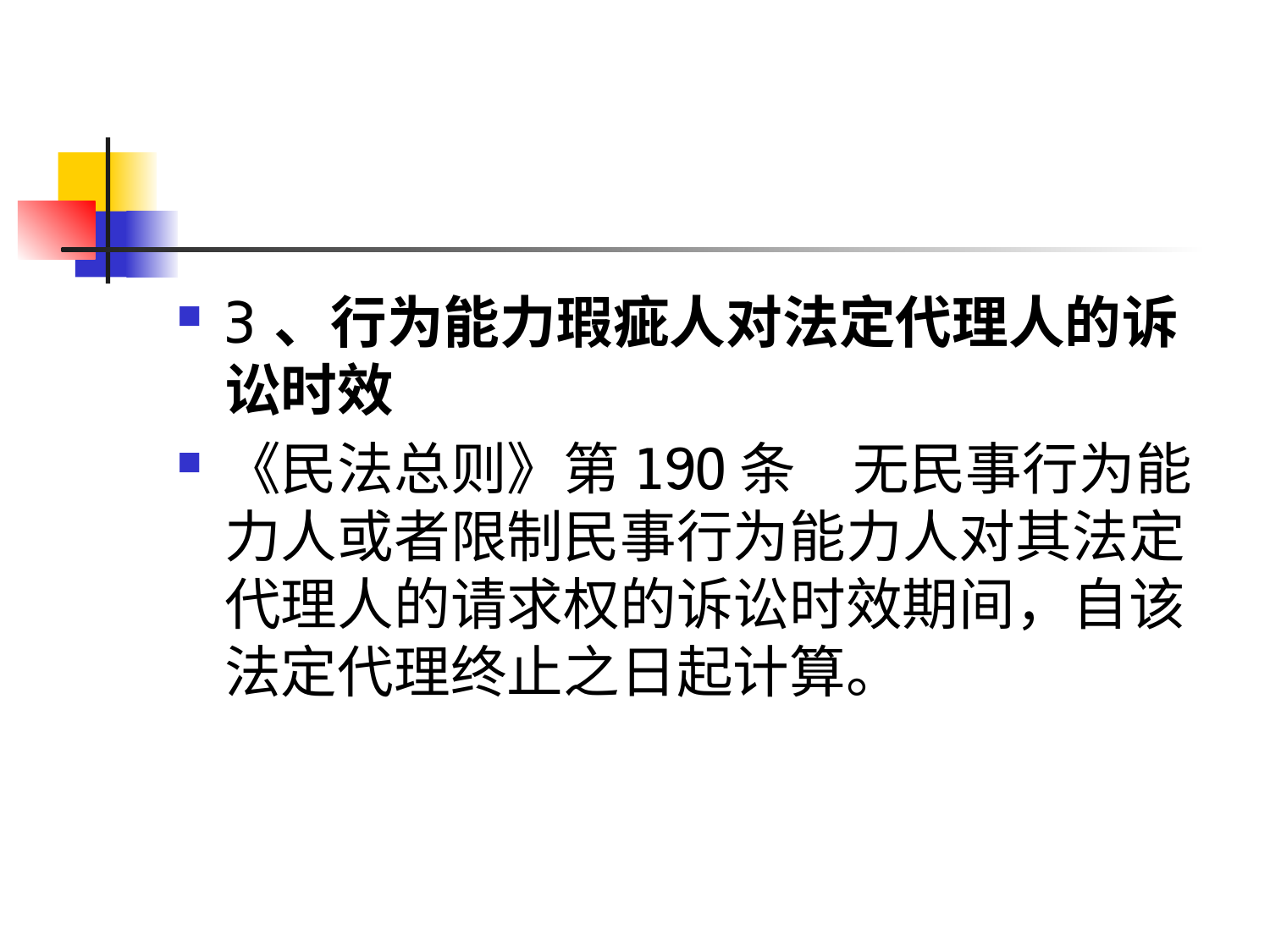

#
3、行为能力瑕疵人对法定代理人的诉讼时效
《民法总则》第190条　无民事行为能力人或者限制民事行为能力人对其法定代理人的请求权的诉讼时效期间，自该法定代理终止之日起计算。